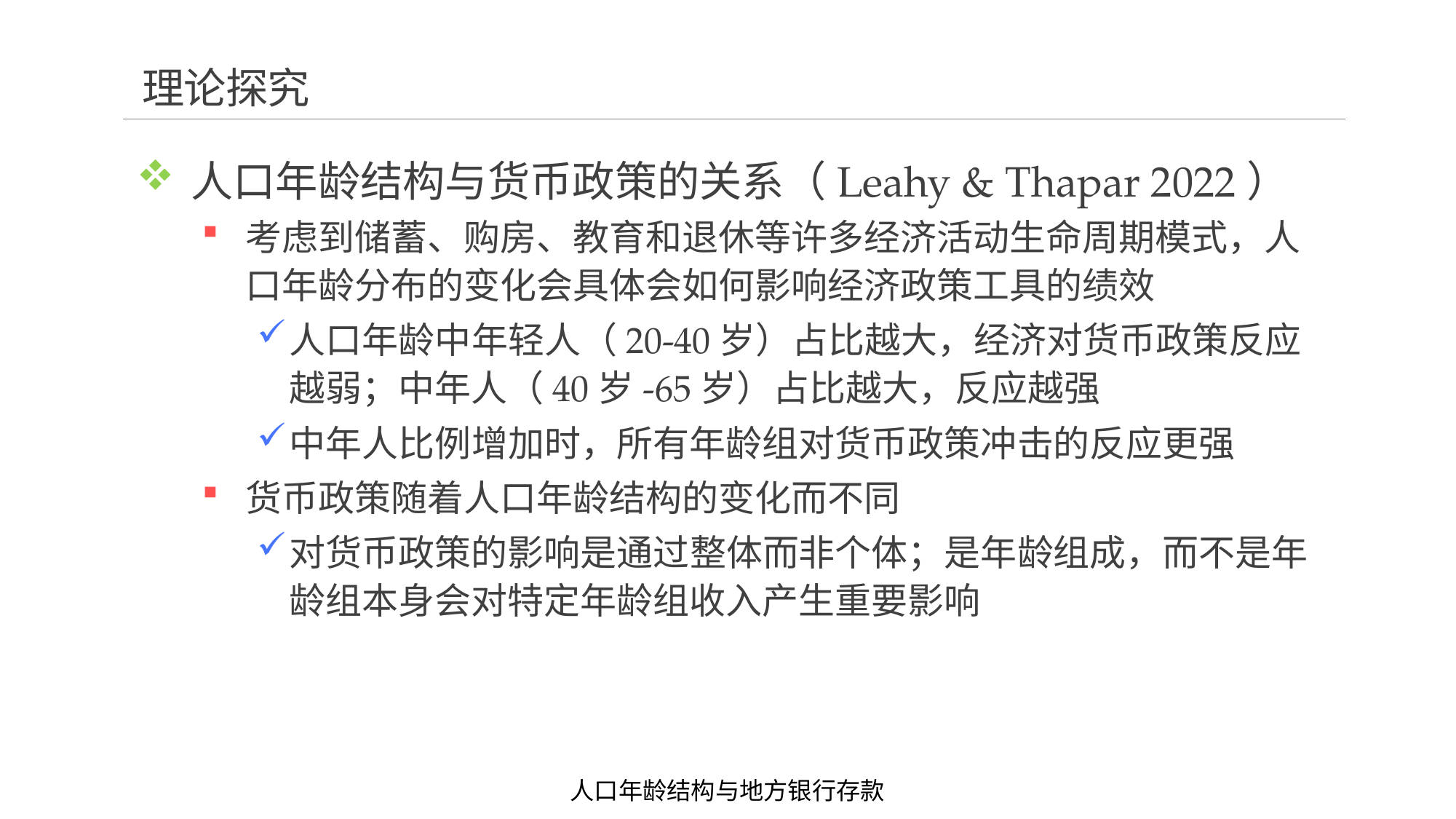

# 理论探究
人口年龄结构与货币政策的关系（Leahy & Thapar 2022）
考虑到储蓄、购房、教育和退休等许多经济活动生命周期模式，人口年龄分布的变化会具体会如何影响经济政策工具的绩效
人口年龄中年轻人（20-40岁）占比越大，经济对货币政策反应越弱；中年人（40岁-65岁）占比越大，反应越强
中年人比例增加时，所有年龄组对货币政策冲击的反应更强
货币政策随着人口年龄结构的变化而不同
对货币政策的影响是通过整体而非个体；是年龄组成，而不是年龄组本身会对特定年龄组收入产生重要影响

人口年龄结构与地方银行存款